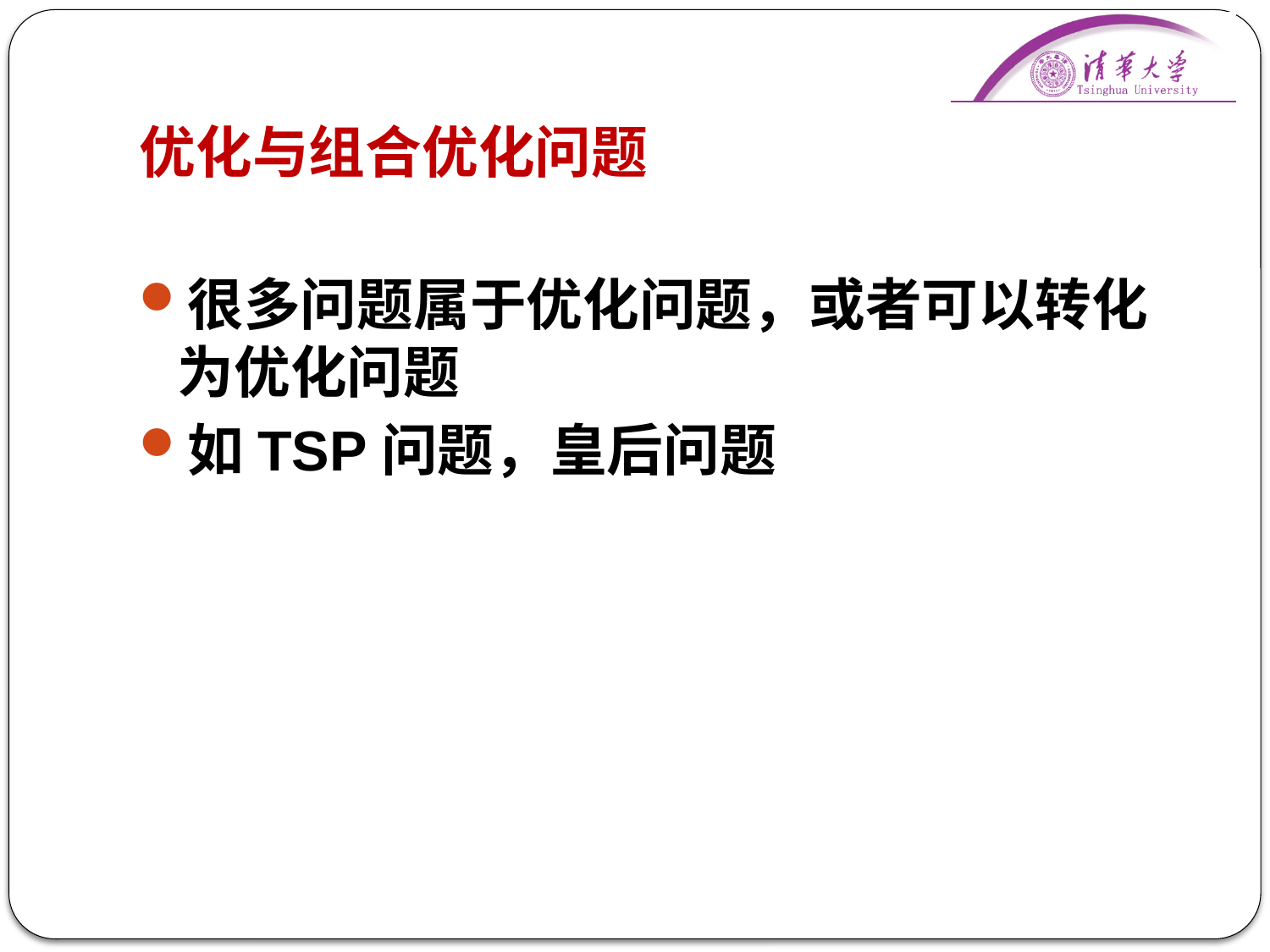

# 优化与组合优化问题
很多问题属于优化问题，或者可以转化为优化问题
如TSP问题，皇后问题